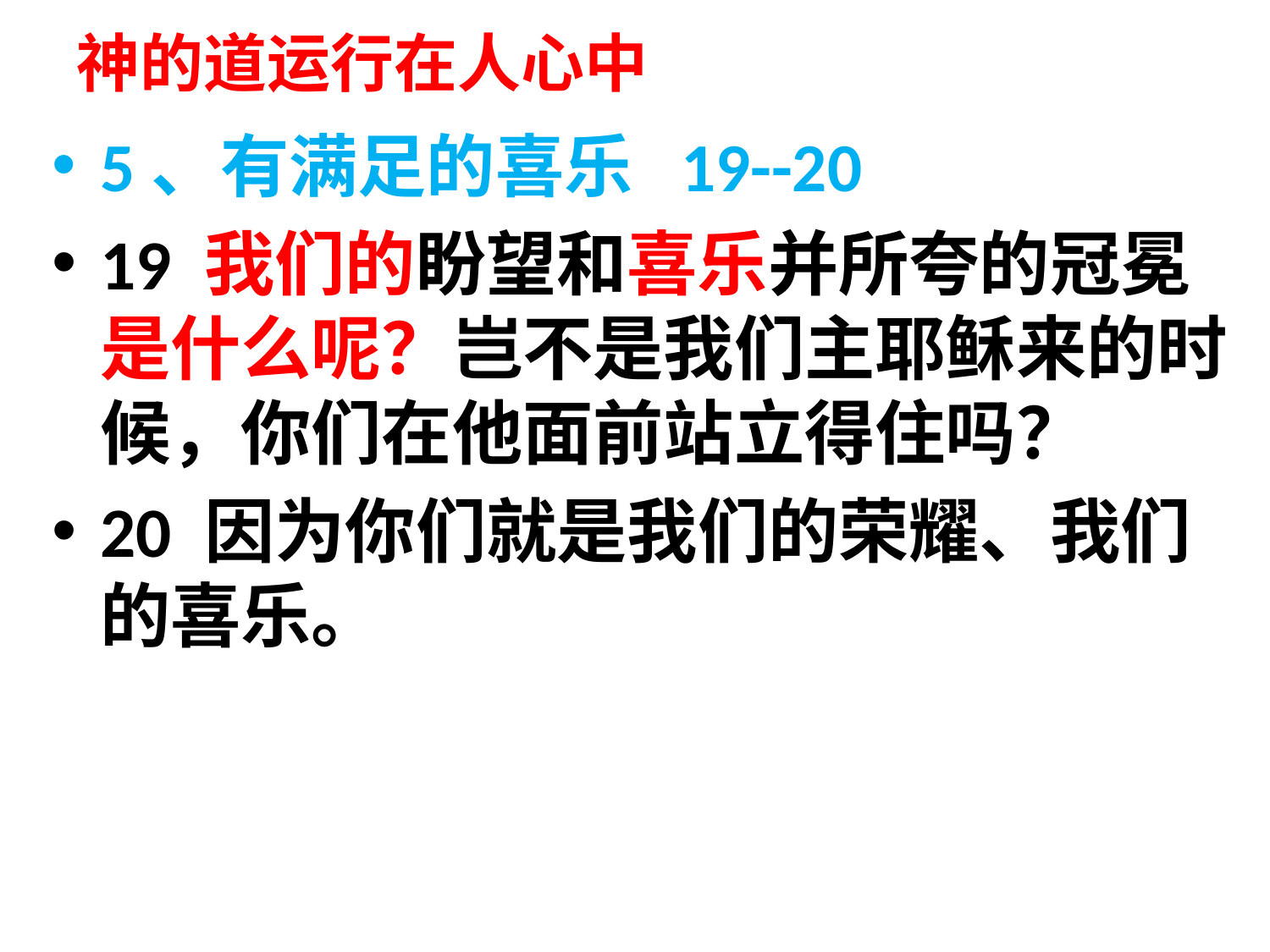

# 神的道运行在人心中
5、有满足的喜乐  19--20
19 我们的盼望和喜乐并所夸的冠冕是什么呢？岂不是我们主耶稣来的时候，你们在他面前站立得住吗？
20 因为你们就是我们的荣耀、我们的喜乐。